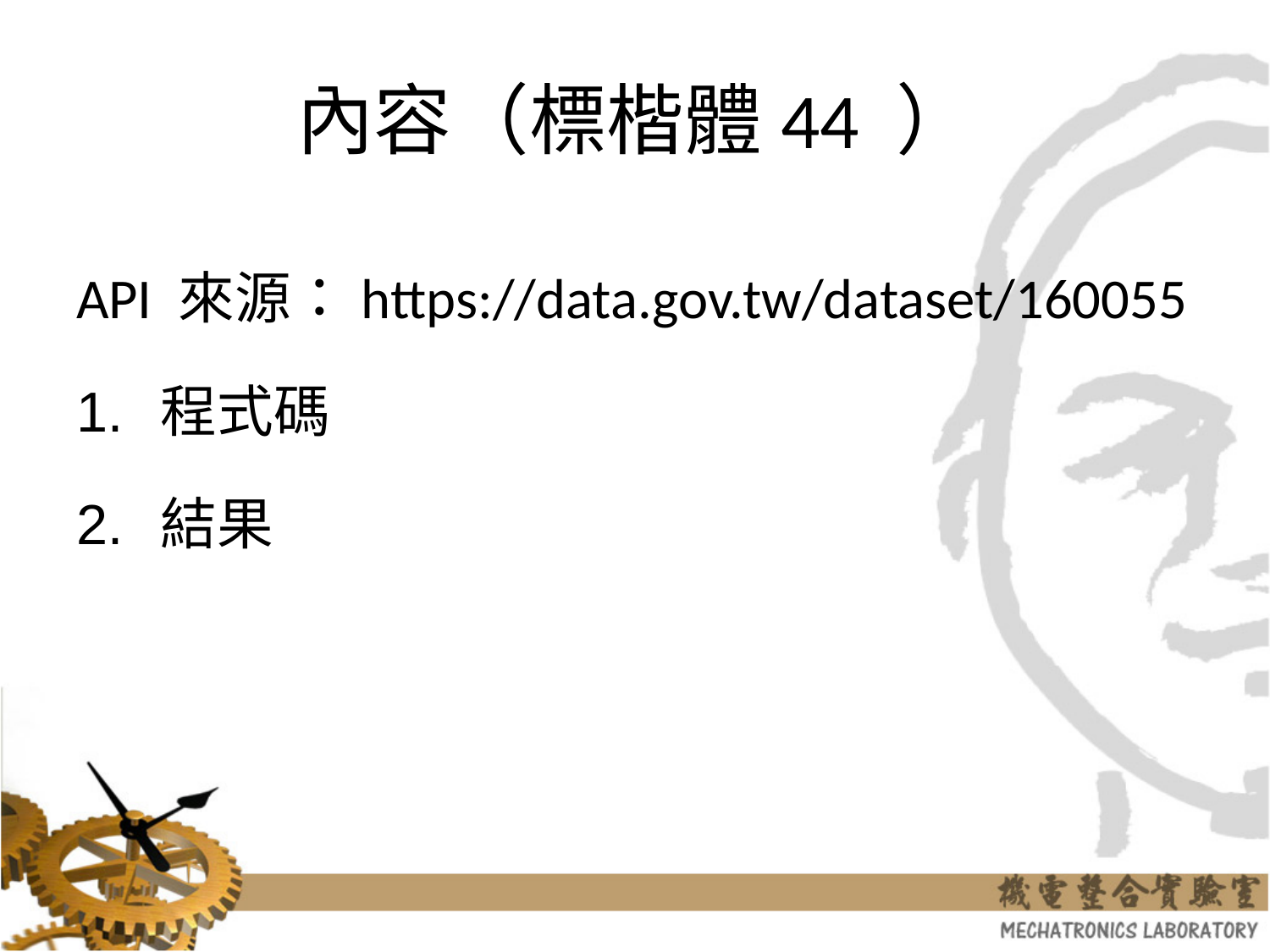

API 來源：https://data.gov.tw/dataset/160055
程式碼
結果

# 內容（標楷體44 ）